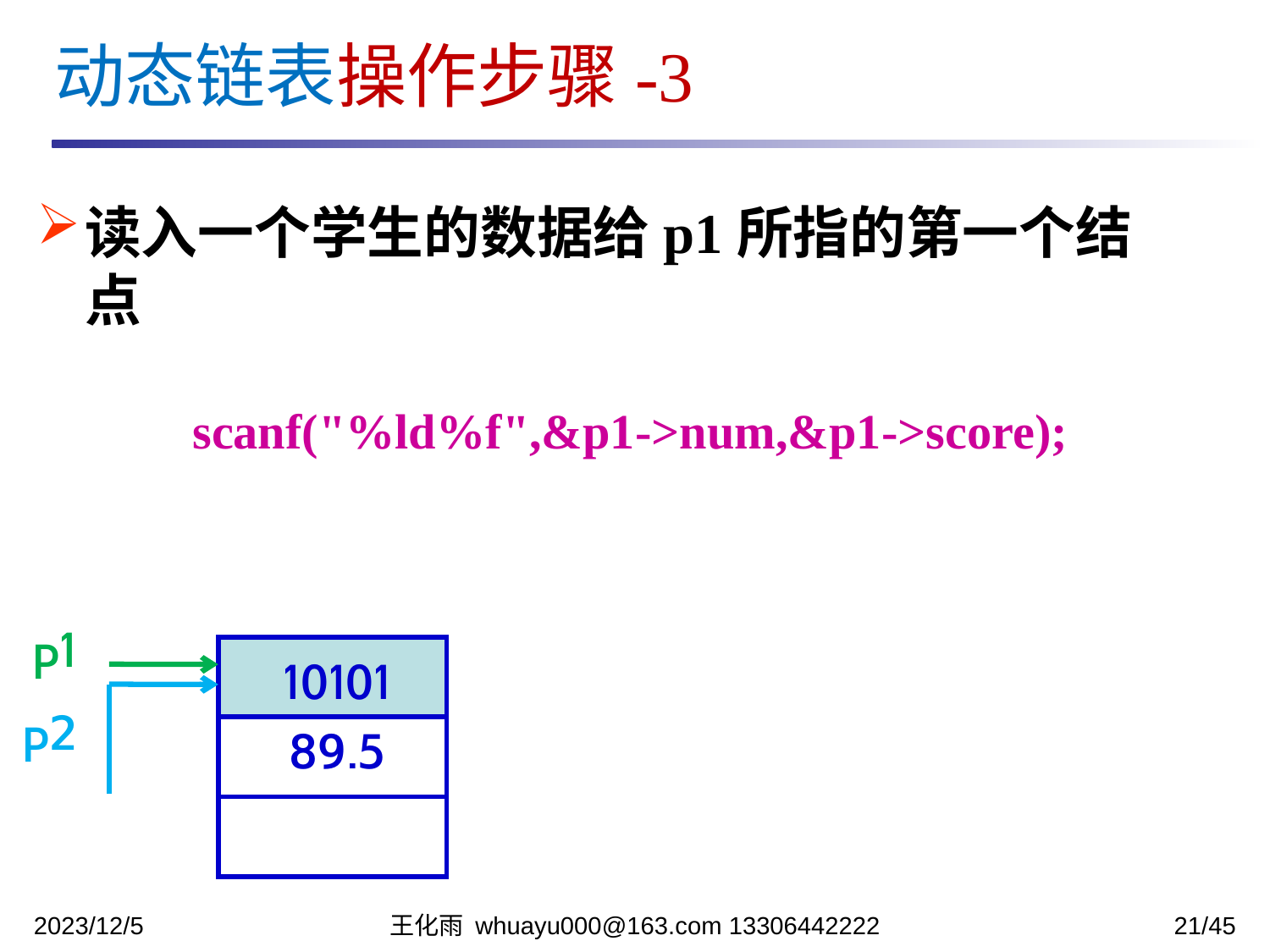

动态链表操作步骤-3
读入一个学生的数据给p1所指的第一个结点
scanf("%ld%f",&p1->num,&p1->score);
p1
10101
89.5
|  |
| --- |
|  |
|  |
p2
2023/12/5
王化雨 whuayu000@163.com 13306442222
21/45